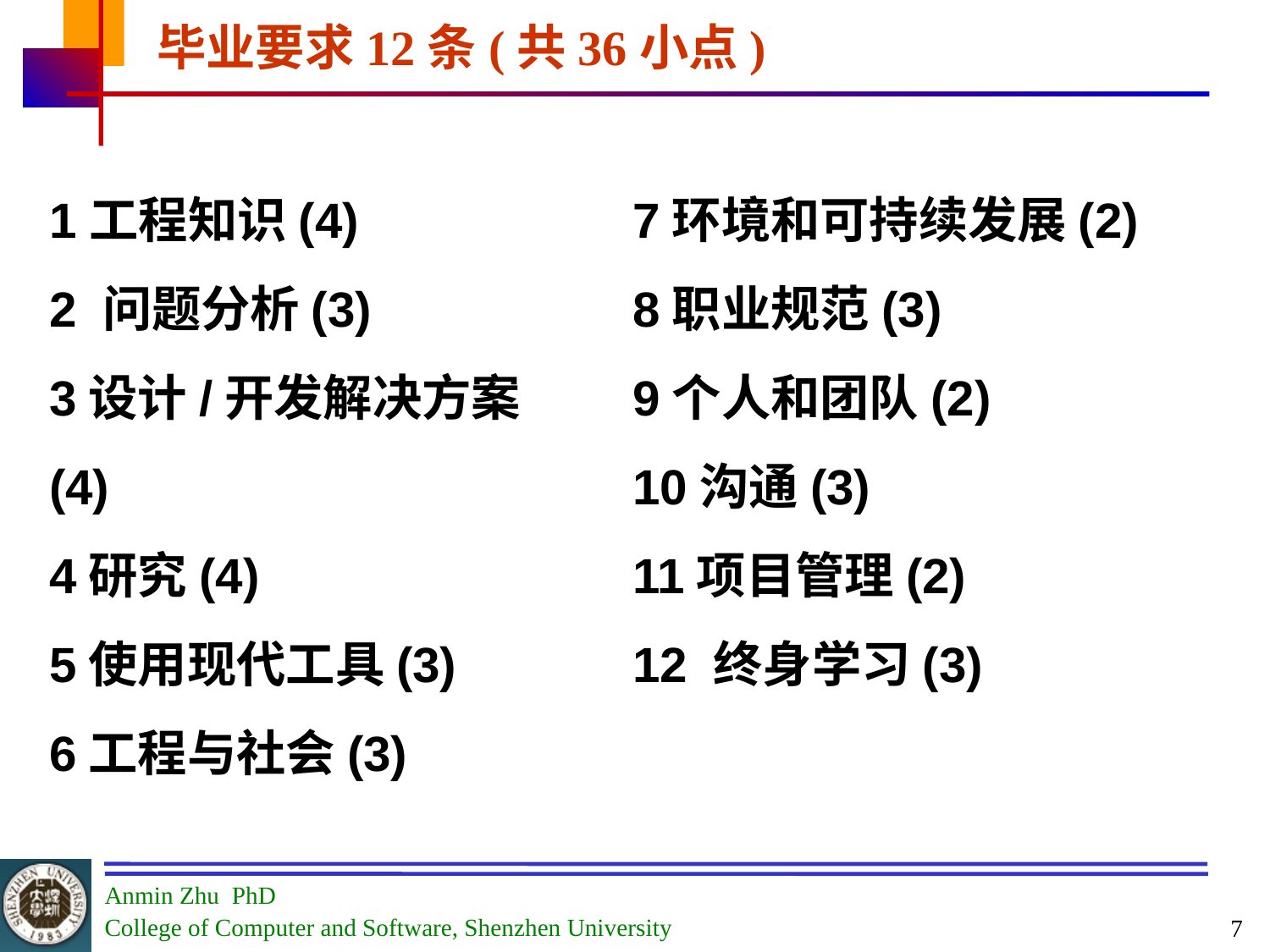

# 毕业要求12条(共36小点)
1工程知识(4)
2 问题分析(3)
3设计/开发解决方案(4)
4研究(4)
5使用现代工具(3)
6工程与社会(3)
7环境和可持续发展(2)
8职业规范(3)
9个人和团队(2)
10沟通(3)
11项目管理(2)
12 终身学习(3)